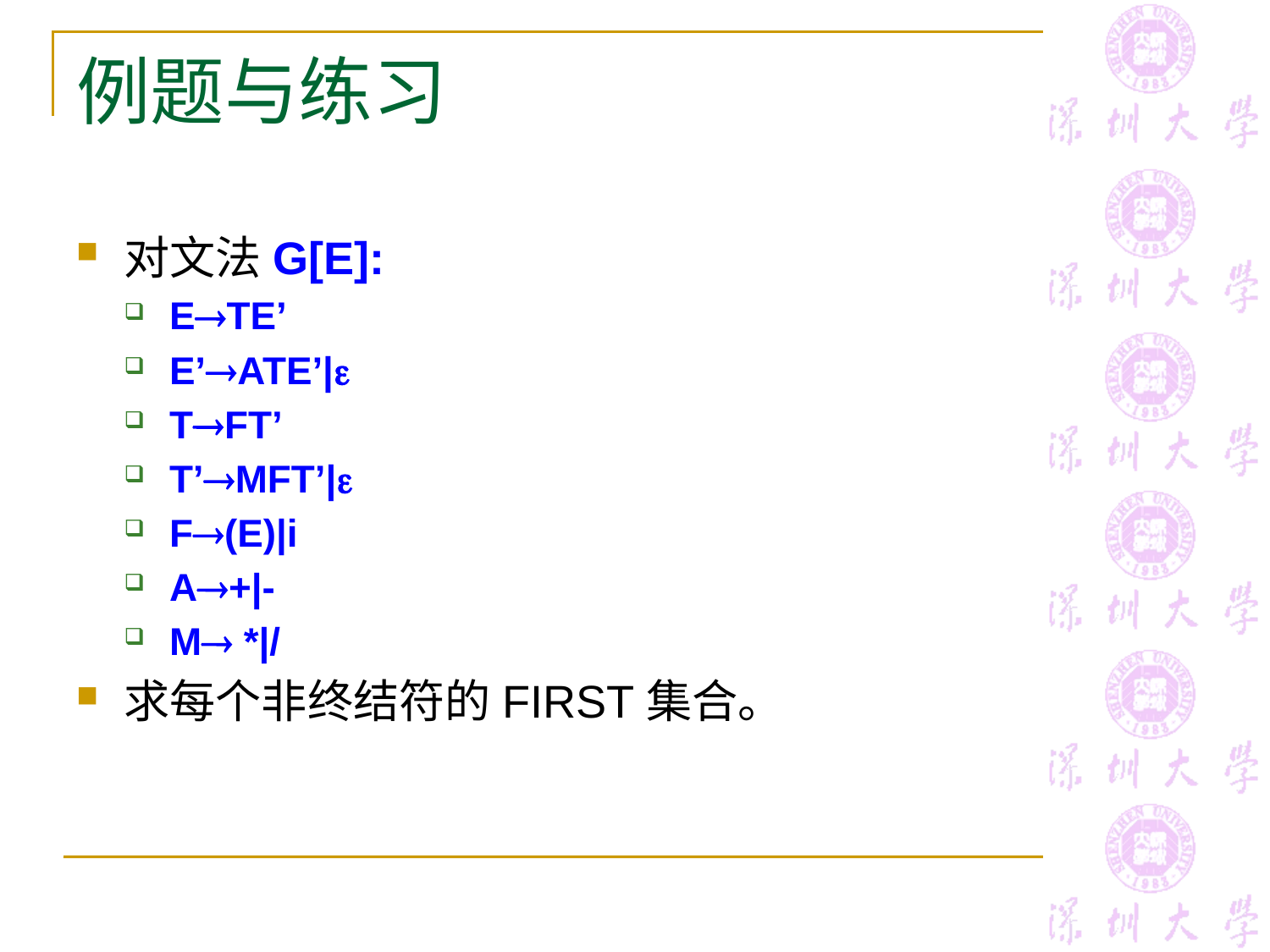

# 例题与练习
对文法G[E]:
E→TE’
E’→ATE’|ε
T→FT’
T’→MFT’|ε
F→(E)|i
A→+|-
M→ *|/
求每个非终结符的FIRST集合。